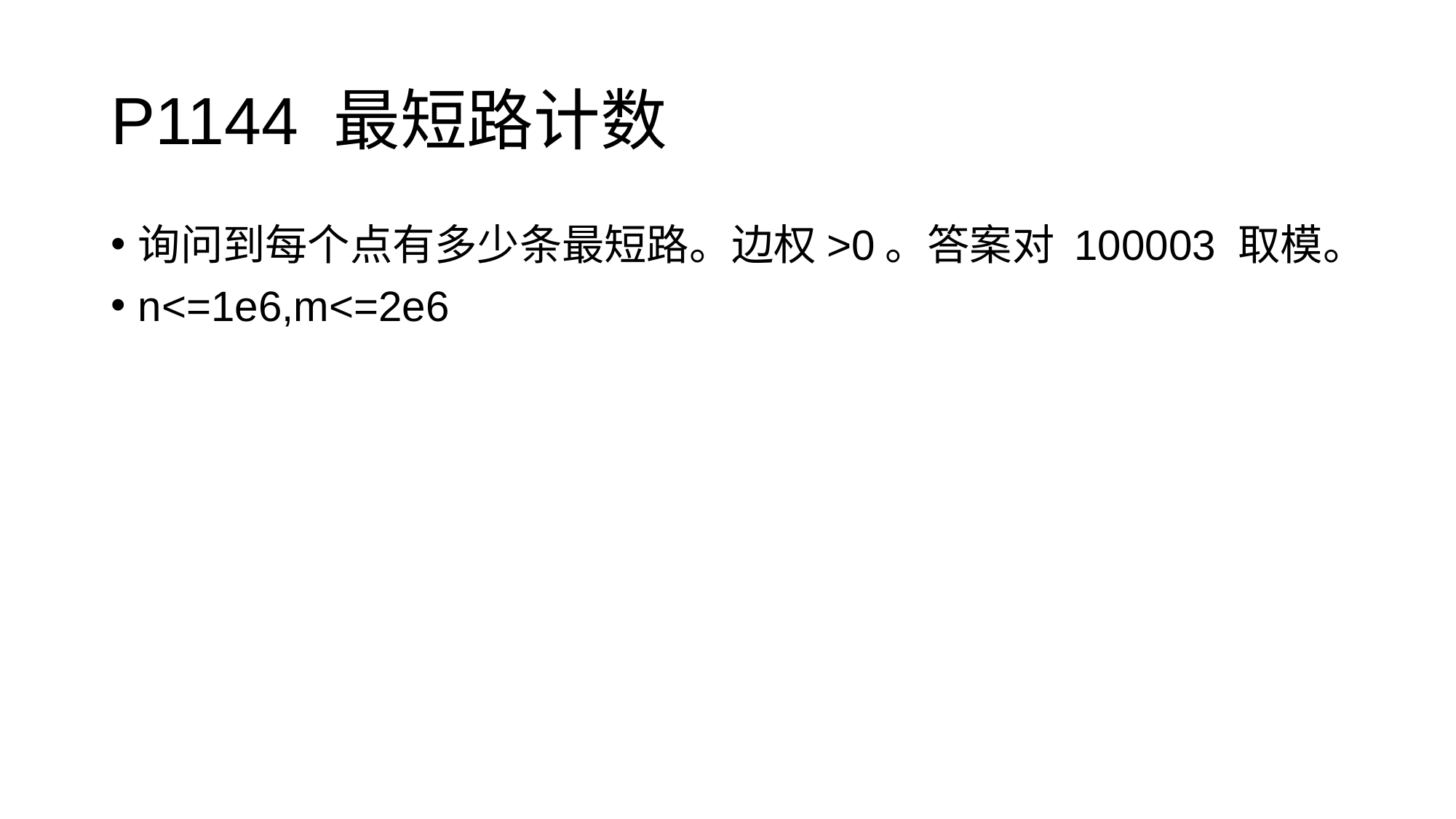

# P1144 最短路计数
询问到每个点有多少条最短路。边权>0。答案对 100003 取模。
n<=1e6,m<=2e6